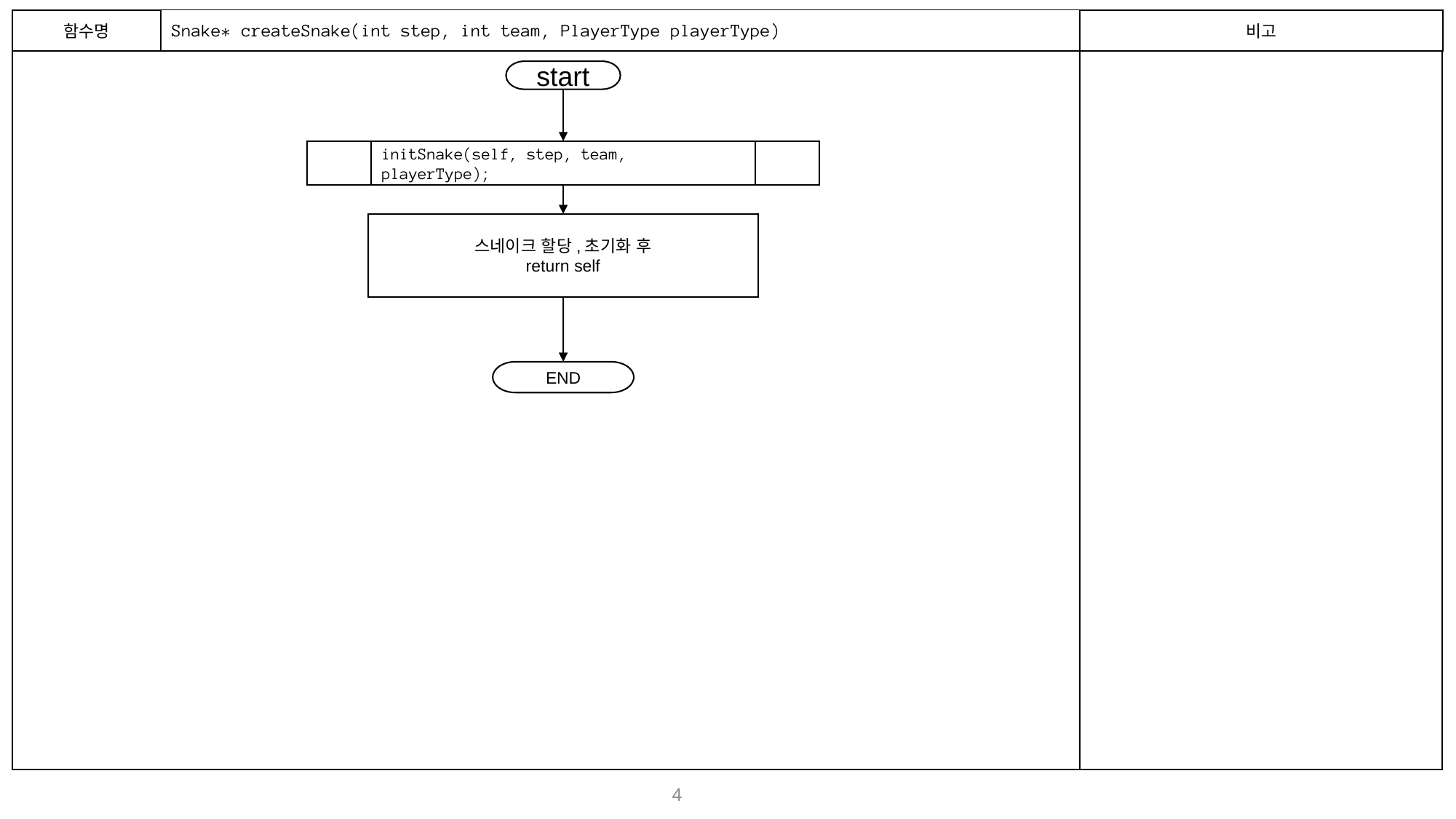

함수명
# Snake* createSnake(int step, int team, PlayerType playerType)
비고

start
initSnake(self, step, team, playerType);
스네이크 할당,초기화 후
return self
END
4